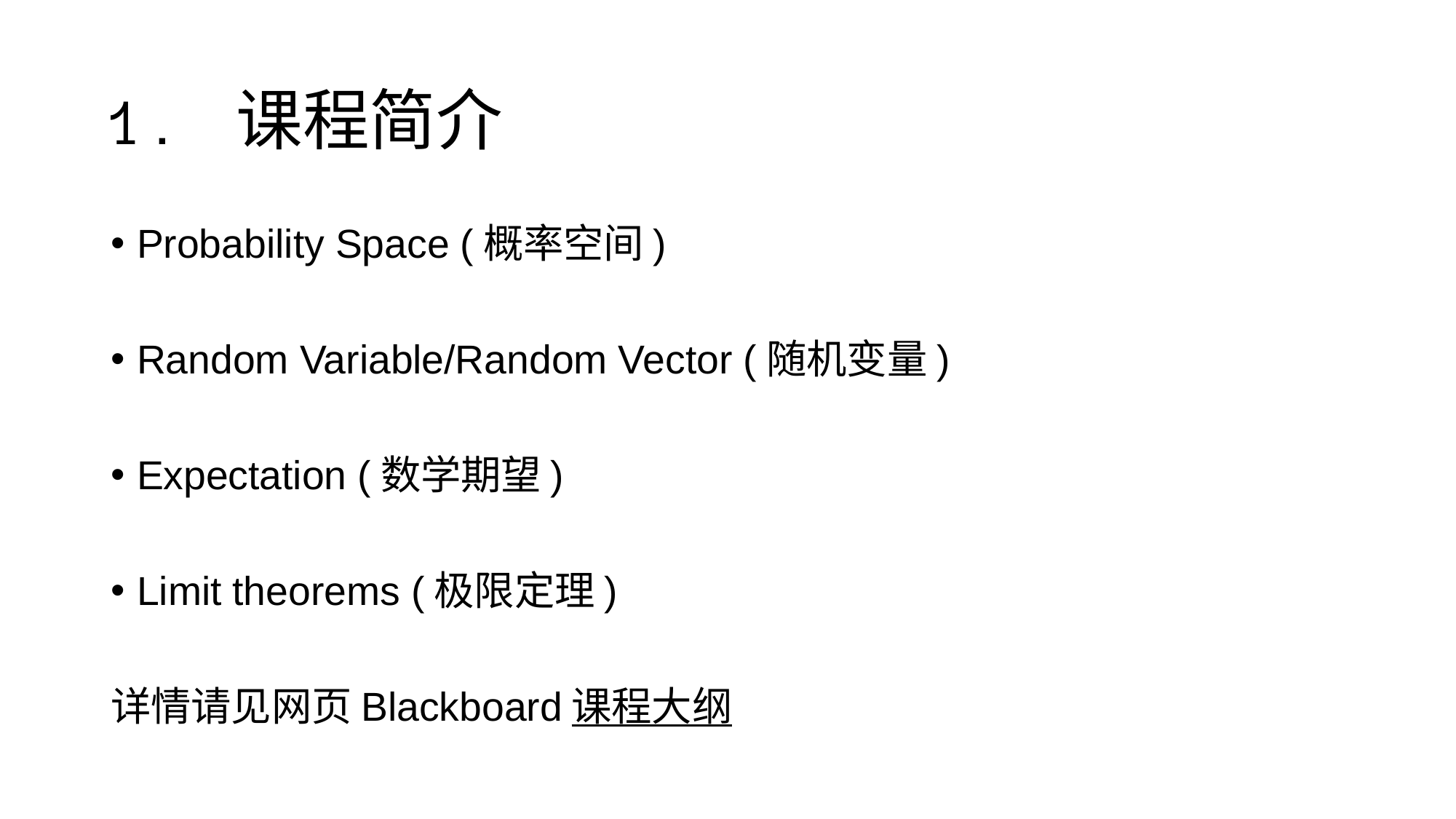

# 1. 课程简介
Probability Space (概率空间)

Random Variable/Random Vector (随机变量)

Expectation (数学期望)

Limit theorems (极限定理)

详情请见网页Blackboard课程大纲